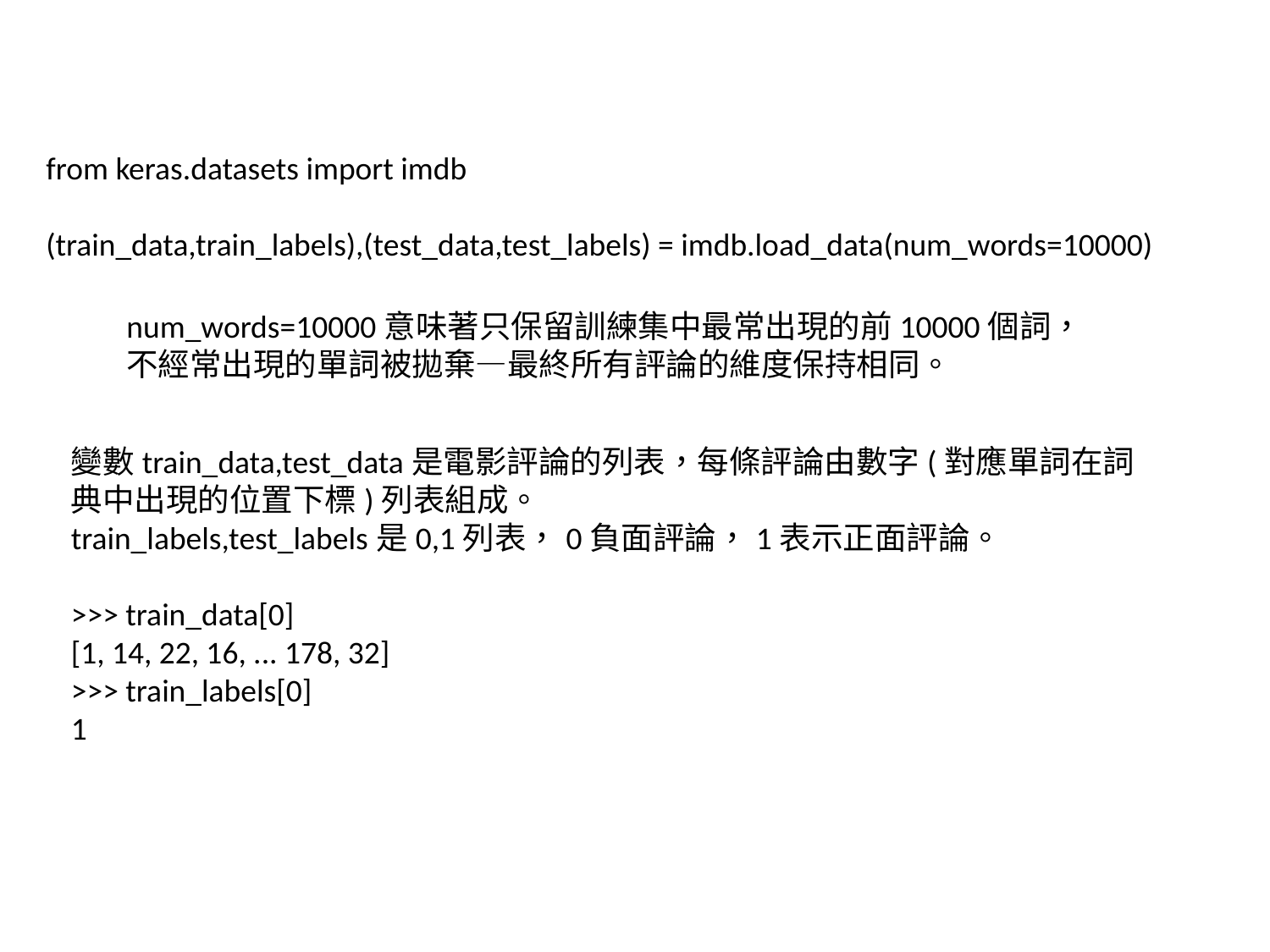

from keras.datasets import imdb

(train_data,train_labels),(test_data,test_labels) = imdb.load_data(num_words=10000)
num_words=10000意味著只保留訓練集中最常出現的前10000個詞，
不經常出現的單詞被拋棄—最終所有評論的維度保持相同。
變數train_data,test_data是電影評論的列表，每條評論由數字(對應單詞在詞典中出現的位置下標)列表組成。
train_labels,test_labels是0,1列表，0負面評論，1表示正面評論。

>>> train_data[0]
[1, 14, 22, 16, ... 178, 32]
>>> train_labels[0]
1